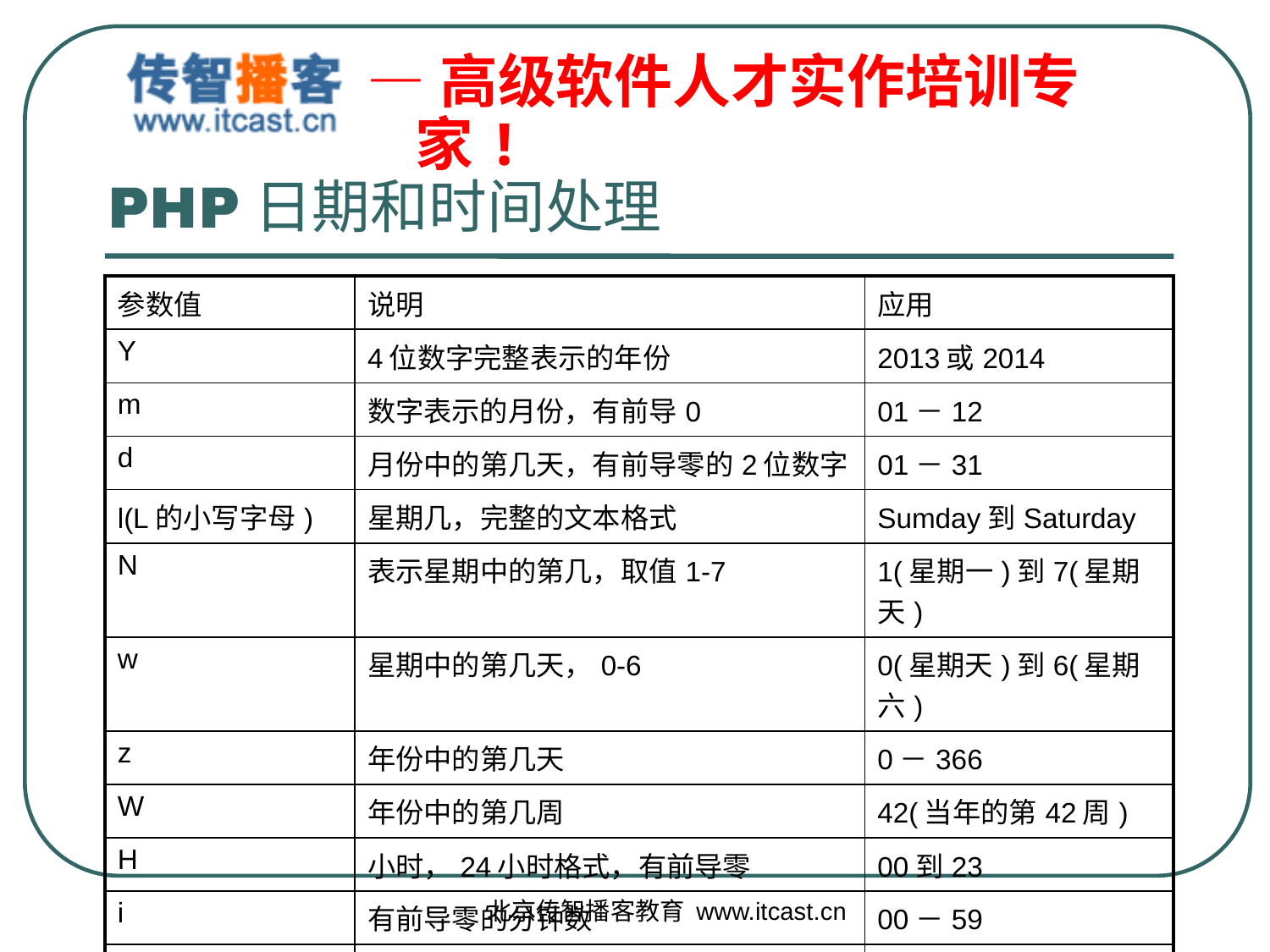

# PHP日期和时间处理
| 参数值 | 说明 | 应用 |
| --- | --- | --- |
| Y | 4位数字完整表示的年份 | 2013或2014 |
| m | 数字表示的月份，有前导0 | 01－12 |
| d | 月份中的第几天，有前导零的2位数字 | 01－31 |
| l(L的小写字母) | 星期几，完整的文本格式 | Sumday到Saturday |
| N | 表示星期中的第几，取值1-7 | 1(星期一)到7(星期天) |
| w | 星期中的第几天，0-6 | 0(星期天)到6(星期六) |
| z | 年份中的第几天 | 0－366 |
| W | 年份中的第几周 | 42(当年的第42周) |
| H | 小时，24小时格式，有前导零 | 00到23 |
| i | 有前导零的分钟数 | 00－59 |
| s | 秒数，有前导零 | 00－59 |
| U | 从Unix纪元到今的秒数 | 参见time() |